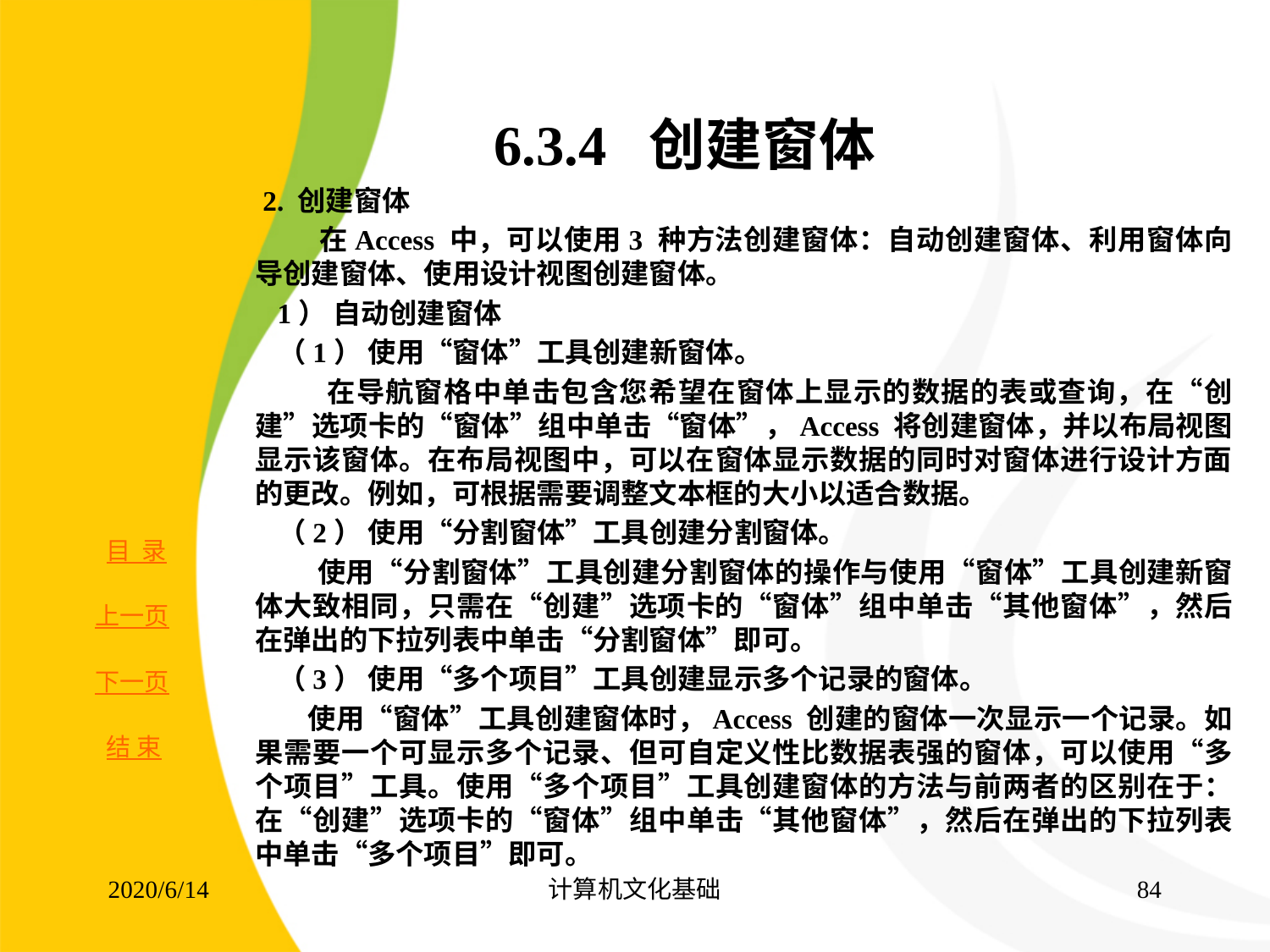

# 6.3.4  创建窗体
                       2. 创建窗体
               在Access 中，可以使用3 种方法创建窗体：自动创建窗体、利用窗体向导创建窗体、使用设计视图创建窗体。
          1） 自动创建窗体
          （1） 使用“窗体”工具创建新窗体。
               在导航窗格中单击包含您希望在窗体上显示的数据的表或查询，在“创建”选项卡的“窗体”组中单击“窗体”，Access 将创建窗体，并以布局视图显示该窗体。在布局视图中，可以在窗体显示数据的同时对窗体进行设计方面的更改。例如，可根据需要调整文本框的大小以适合数据。
          （2） 使用“分割窗体”工具创建分割窗体。
               使用“分割窗体”工具创建分割窗体的操作与使用“窗体”工具创建新窗体大致相同，只需在“创建”选项卡的“窗体”组中单击“其他窗体”，然后在弹出的下拉列表中单击“分割窗体”即可。
          （3） 使用“多个项目”工具创建显示多个记录的窗体。
              使用“窗体”工具创建窗体时，Access 创建的窗体一次显示一个记录。如果需要一个可显示多个记录、但可自定义性比数据表强的窗体，可以使用“多个项目”工具。使用“多个项目”工具创建窗体的方法与前两者的区别在于：在“创建”选项卡的“窗体”组中单击“其他窗体”，然后在弹出的下拉列表中单击“多个项目”即可。
2020/6/14
计算机文化基础
84